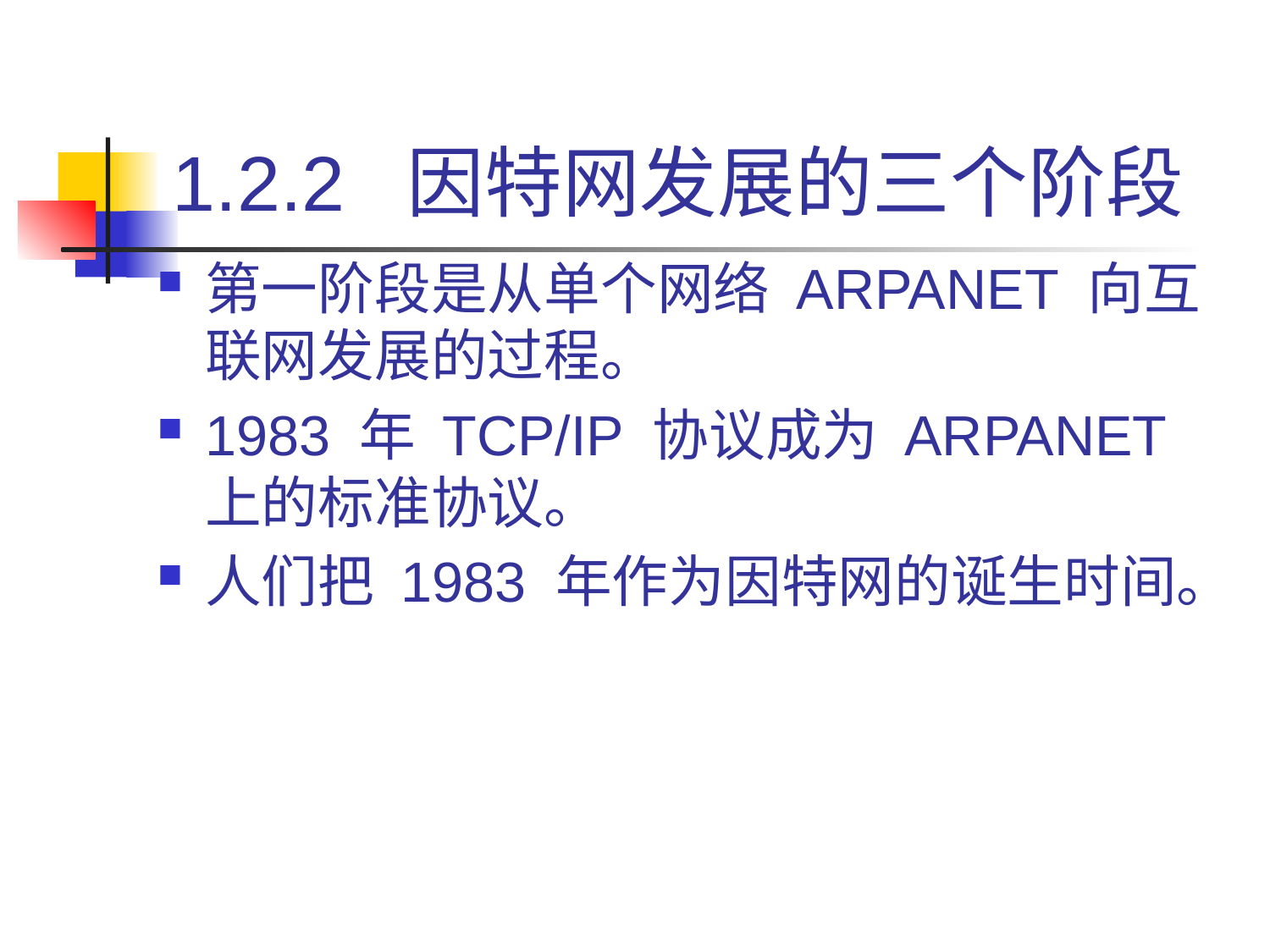

# 1.2.2  因特网发展的三个阶段
第一阶段是从单个网络 ARPANET 向互联网发展的过程。
1983 年 TCP/IP 协议成为 ARPANET 上的标准协议。
人们把 1983 年作为因特网的诞生时间。